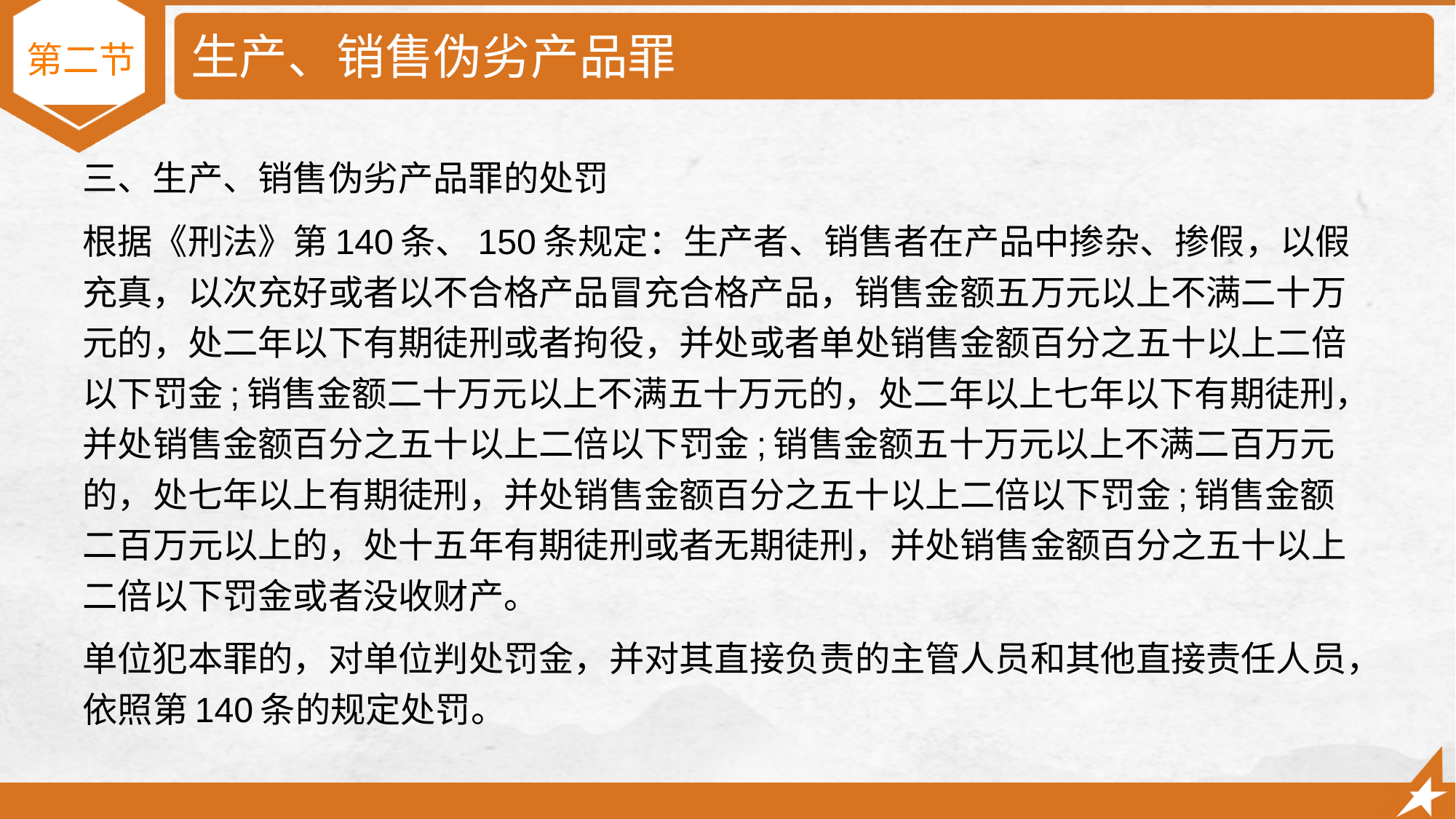

# 生产、销售伪劣产品罪
第二节
三、生产、销售伪劣产品罪的处罚
根据《刑法》第140条、150条规定：生产者、销售者在产品中掺杂、掺假，以假充真，以次充好或者以不合格产品冒充合格产品，销售金额五万元以上不满二十万元的，处二年以下有期徒刑或者拘役，并处或者单处销售金额百分之五十以上二倍以下罚金;销售金额二十万元以上不满五十万元的，处二年以上七年以下有期徒刑，并处销售金额百分之五十以上二倍以下罚金;销售金额五十万元以上不满二百万元的，处七年以上有期徒刑，并处销售金额百分之五十以上二倍以下罚金;销售金额二百万元以上的，处十五年有期徒刑或者无期徒刑，并处销售金额百分之五十以上二倍以下罚金或者没收财产。
单位犯本罪的，对单位判处罚金，并对其直接负责的主管人员和其他直接责任人员，依照第140条的规定处罚。